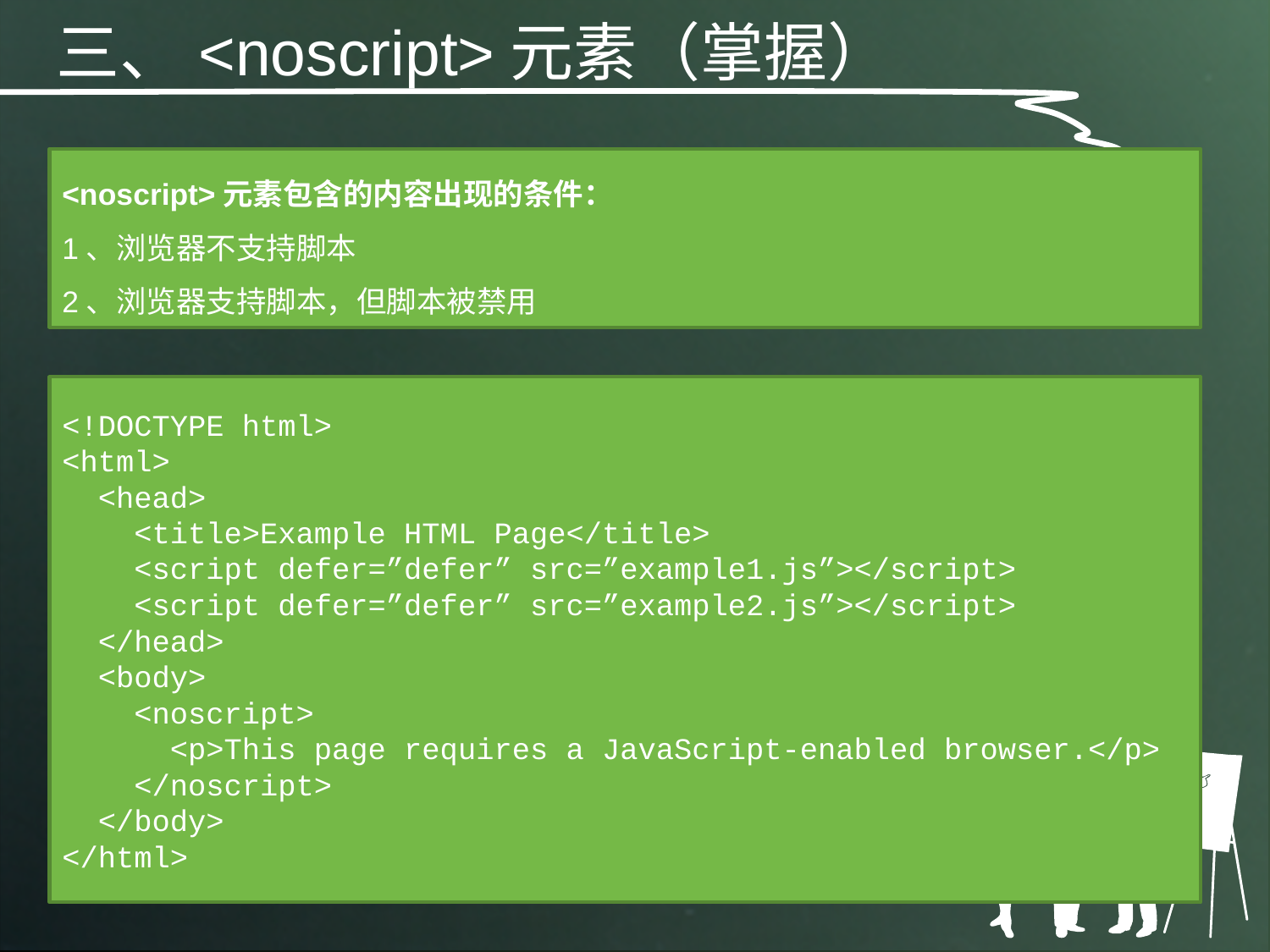

三、<noscript>元素（掌握）

<noscript>元素包含的内容出现的条件：
1、浏览器不支持脚本
2、浏览器支持脚本，但脚本被禁用
<!DOCTYPE html>
<html>
  <head>
    <title>Example HTML Page</title>
    <script defer=”defer” src=”example1.js”></script>
    <script defer=”defer” src=”example2.js”></script>
  </head>
  <body>
    <noscript>
      <p>This page requires a JavaScript-enabled browser.</p>
    </noscript>
  </body>
</html>